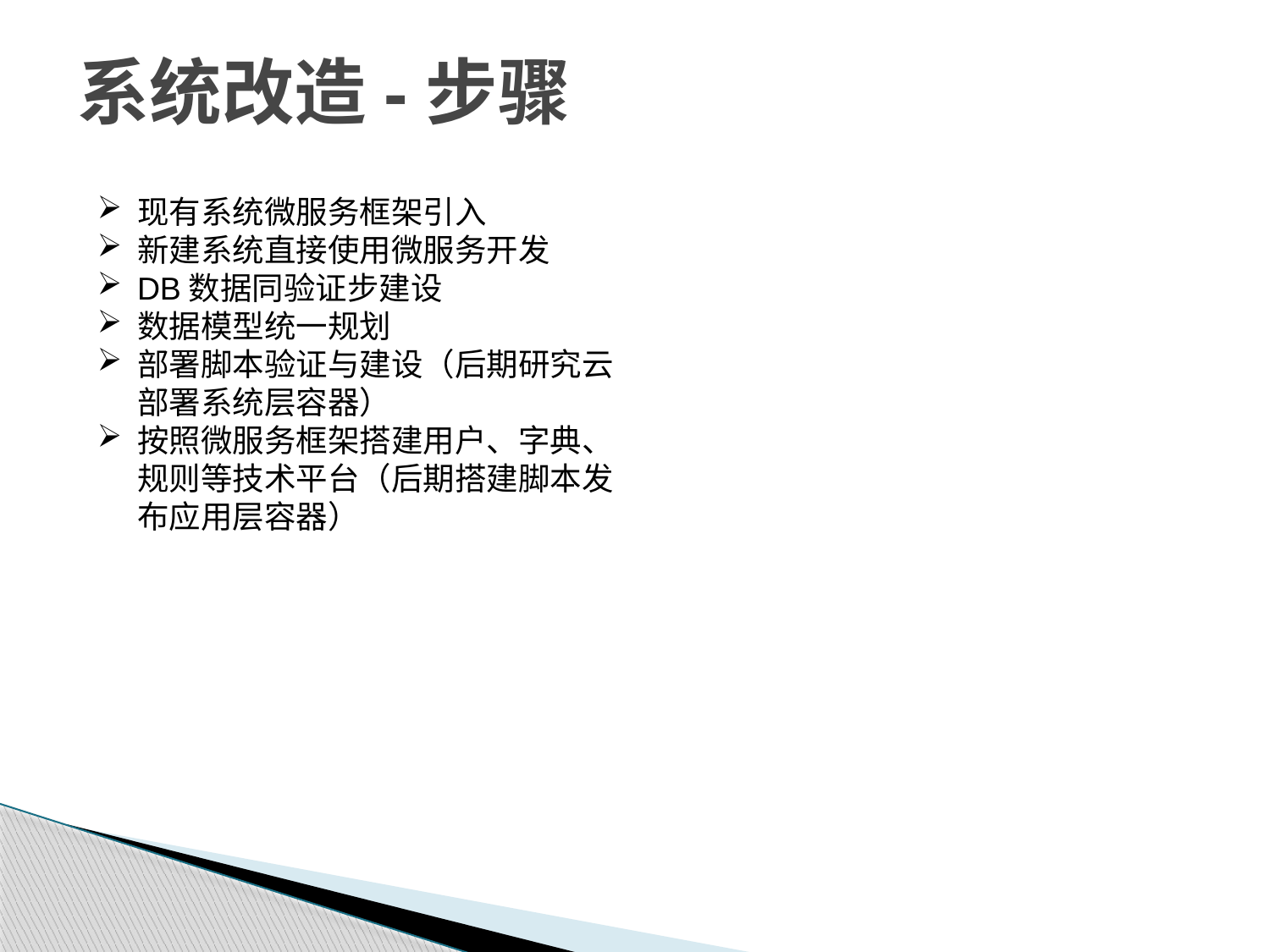

# 系统改造-步骤
现有系统微服务框架引入
新建系统直接使用微服务开发
DB数据同验证步建设
数据模型统一规划
部署脚本验证与建设（后期研究云部署系统层容器）
按照微服务框架搭建用户、字典、规则等技术平台（后期搭建脚本发布应用层容器）